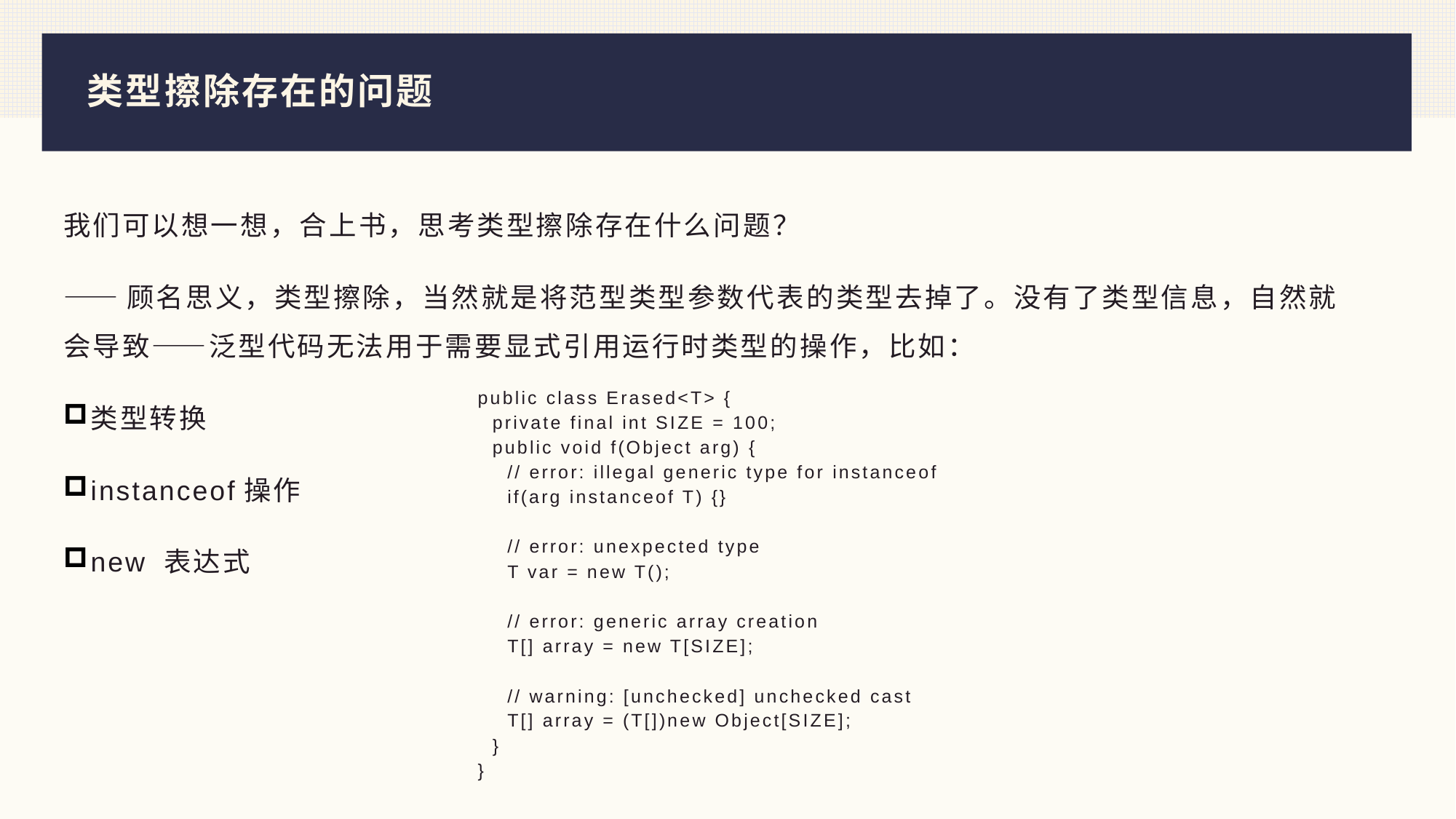

# 类型擦除存在的问题
我们可以想一想，合上书，思考类型擦除存在什么问题？
——顾名思义，类型擦除，当然就是将范型类型参数代表的类型去掉了。没有了类型信息，自然就会导致——泛型代码无法用于需要显式引用运行时类型的操作，比如：
类型转换
instanceof操作
new 表达式
public class Erased<T> {
  private final int SIZE = 100;
  public void f(Object arg) {
    // error: illegal generic type for instanceof
    if(arg instanceof T) {}

    // error: unexpected type
    T var = new T();

    // error: generic array creation
    T[] array = new T[SIZE];

    // warning: [unchecked] unchecked cast
    T[] array = (T[])new Object[SIZE];
  }
}